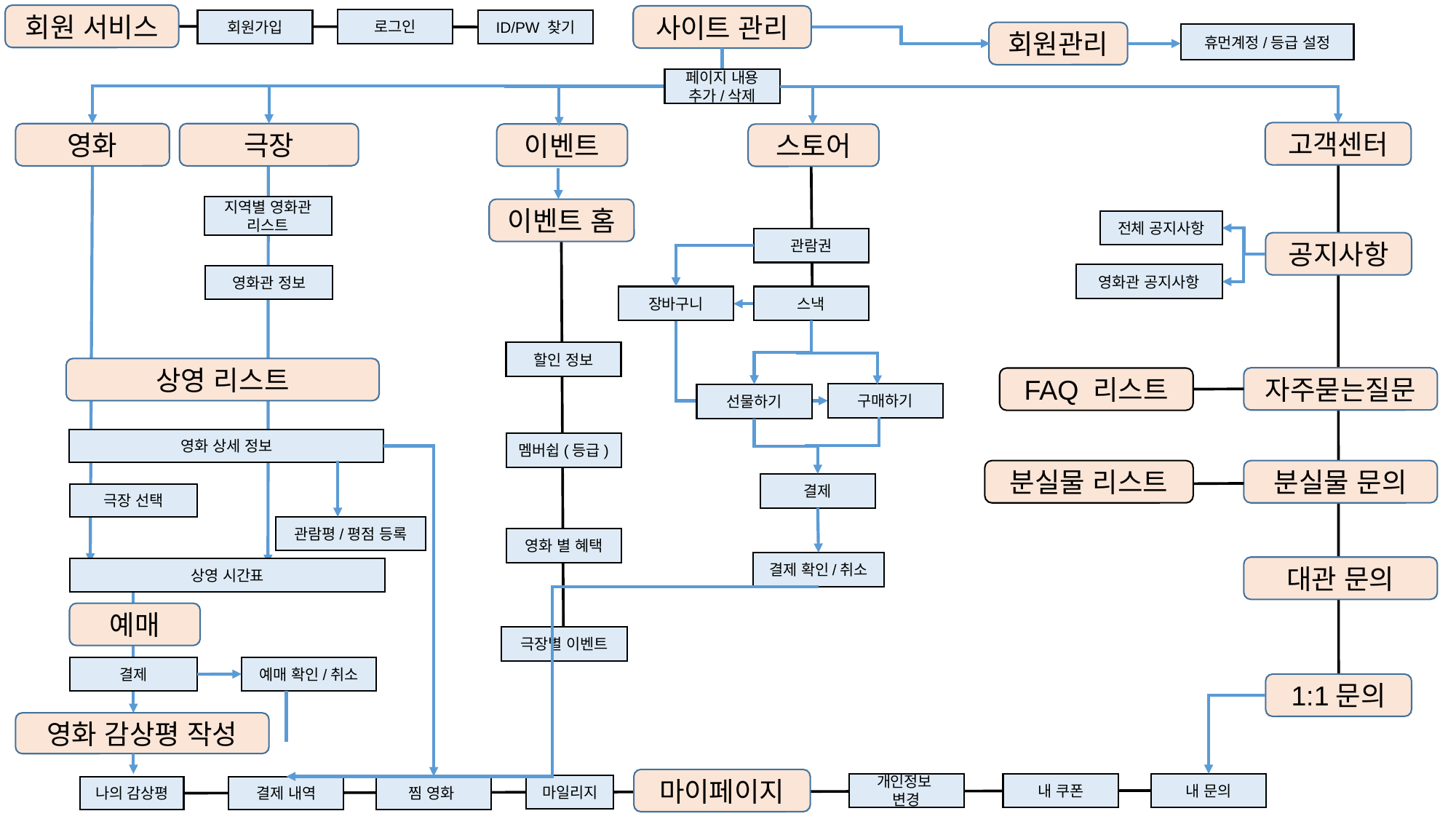

회원 서비스
사이트 관리
로그인
회원가입
ID/PW 찾기
회원관리
휴먼계정/등급 설정

페이지 내용 추가/삭제
고객센터
영화
극장
이벤트
스토어
지역별 영화관 리스트
이벤트 홈
전체 공지사항
관람권
공지사항
영화관 공지사항
영화관 정보
장바구니
스낵
할인 정보
상영 리스트
자주묻는질문
FAQ 리스트
구매하기
선물하기
영화 상세 정보
멤버쉽(등급)
분실물 리스트
분실물 문의
결제
극장 선택
관람평/평점 등록
영화 별 혜택
결제 확인/취소
대관 문의
상영 시간표
예매
극장별 이벤트
예매 확인/취소
결제
1:1문의
영화 감상평 작성
마이페이지
개인정보
변경
내 문의
내 쿠폰
마일리지
찜 영화
나의 감상평
결제 내역